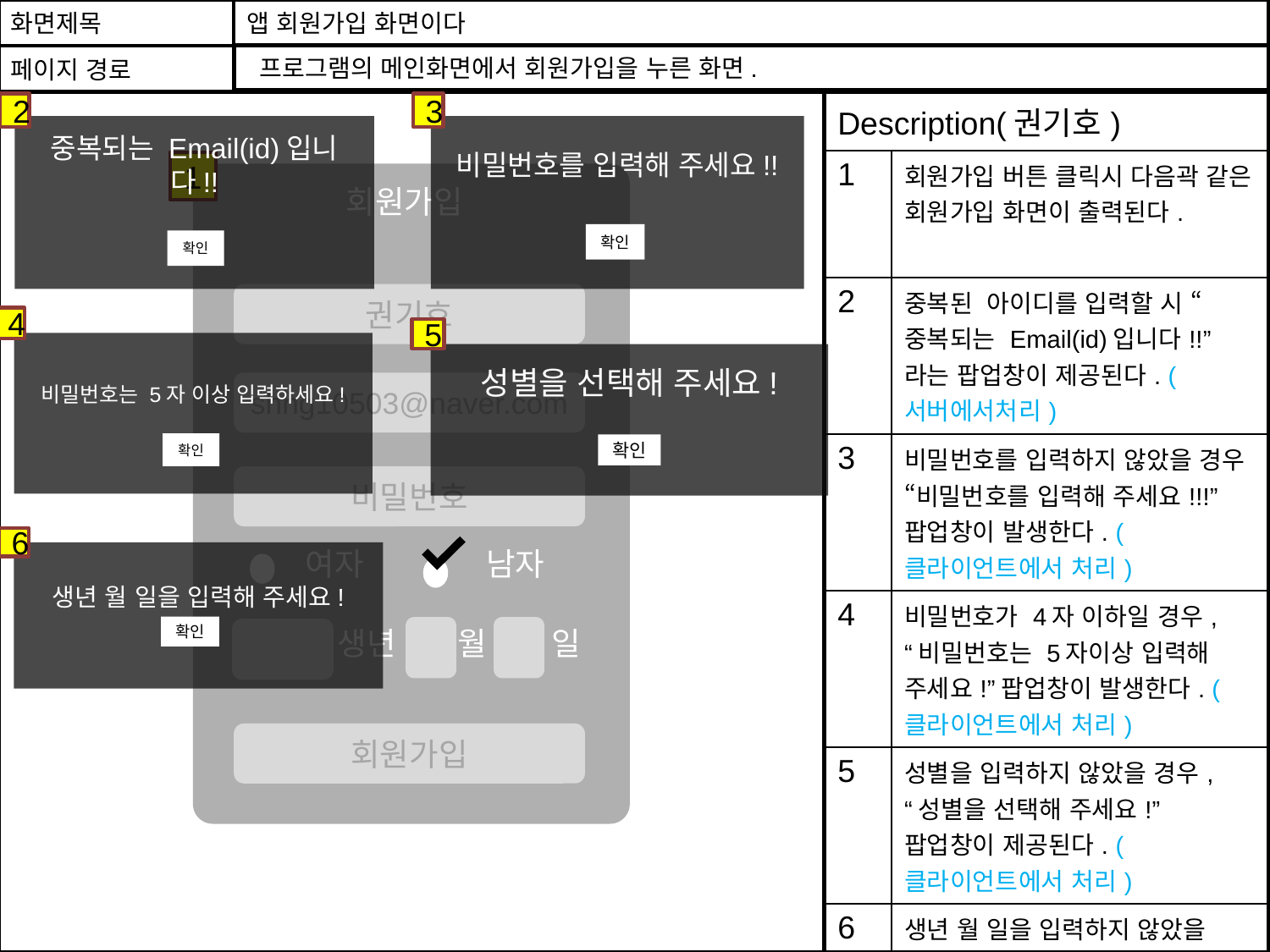

앱 회원가입 화면이다

화면제목

페이지 경로
 프로그램의 메인화면에서 회원가입을 누른 화면.

| Description(권기호) |  |
| --- | --- |
| 1 | 회원가입 버튼 클릭시 다음곽 같은 회원가입 화면이 출력된다. |
| 2 | 중복된 아이디를 입력할 시 “중복되는 Email(id)입니다!!”라는 팝업창이 제공된다. (서버에서처리) |
| 3 | 비밀번호를 입력하지 않았을 경우 “비밀번호를 입력해 주세요!!!”팝업창이 발생한다. (클라이언트에서 처리) |
| 4 | 비밀번호가 4자 이하일 경우, “비밀번호는 5자이상 입력해 주세요!”팝업창이 발생한다. (클라이언트에서 처리) |
| 5 | 성별을 입력하지 않았을 경우, “성별을 선택해 주세요!” 팝업창이 제공된다. (클라이언트에서 처리) |
| 6 | 생년 월 일을 입력하지 않았을 경우, “생년 월 일을 입력해 주세요!”라는 팝업창이 제공된다. (클라이언트에서 처리) |
2
중복되는 Email(id)입니다!!

확인
3
비밀번호를 입력해 주세요!!

확인
1

회원가입
권기호
4
비밀번호는 5자 이상 입력하세요!

확인
5
성별을 선택해 주세요!

확인
shng10503@naver.com
비밀번호
6
생년 월 일을 입력해 주세요!

확인

여자
남자

생년
월
일

회원가입